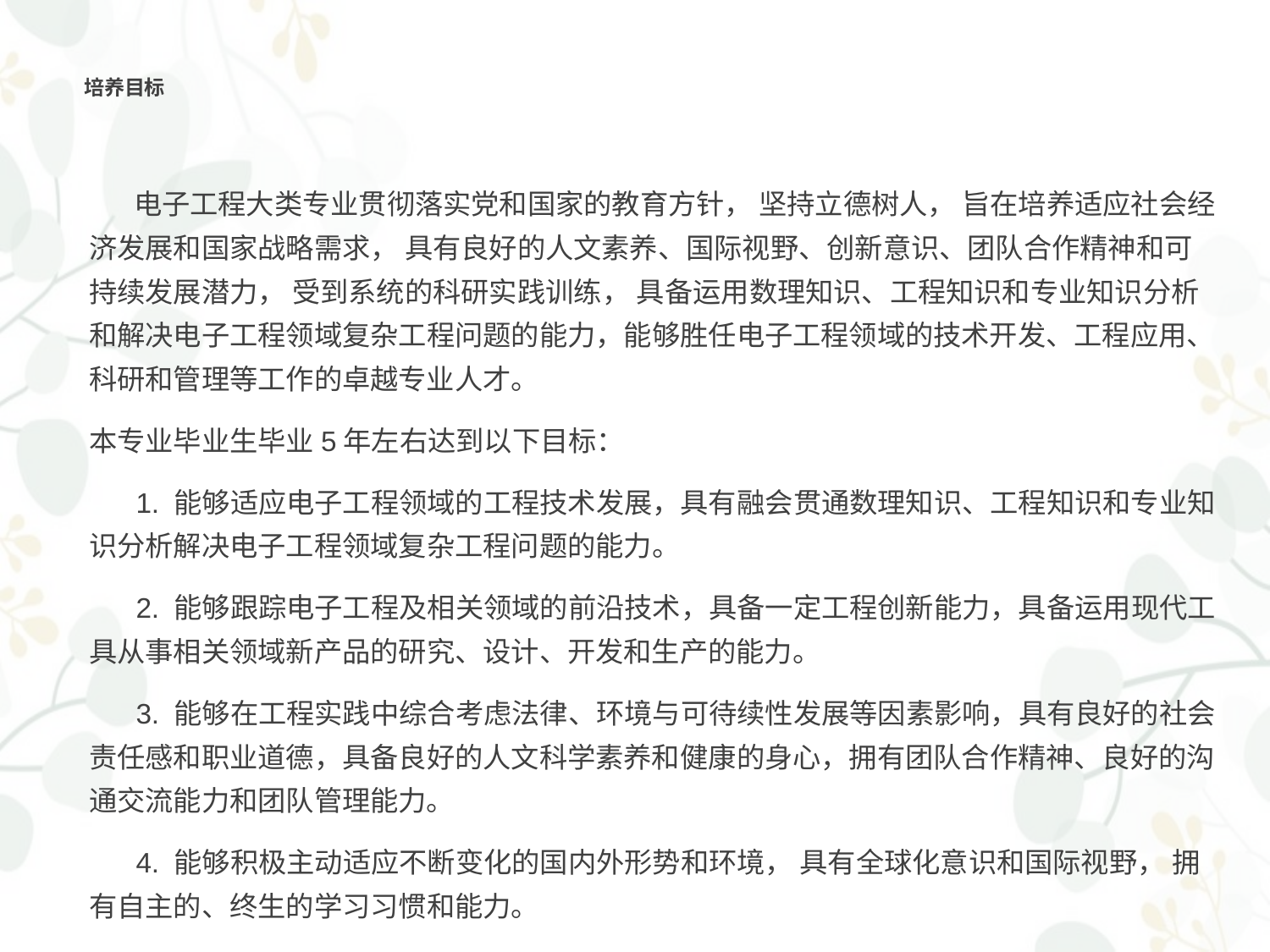

# 培养目标
      电子工程大类专业贯彻落实党和国家的教育方针， 坚持立德树人， 旨在培养适应社会经济发展和国家战略需求， 具有良好的人文素养、国际视野、创新意识、团队合作精神和可持续发展潜力， 受到系统的科研实践训练， 具备运用数理知识、工程知识和专业知识分析和解决电子工程领域复杂工程问题的能力，能够胜任电子工程领域的技术开发、工程应用、科研和管理等工作的卓越专业人才。
本专业毕业生毕业5年左右达到以下目标：
      1. 能够适应电子工程领域的工程技术发展，具有融会贯通数理知识、工程知识和专业知识分析解决电子工程领域复杂工程问题的能力。
      2. 能够跟踪电子工程及相关领域的前沿技术，具备一定工程创新能力，具备运用现代工具从事相关领域新产品的研究、设计、开发和生产的能力。
      3. 能够在工程实践中综合考虑法律、环境与可待续性发展等因素影响，具有良好的社会责任感和职业道德，具备良好的人文科学素养和健康的身心，拥有团队合作精神、良好的沟通交流能力和团队管理能力。
      4. 能够积极主动适应不断变化的国内外形势和环境， 具有全球化意识和国际视野， 拥有自主的、终生的学习习惯和能力。